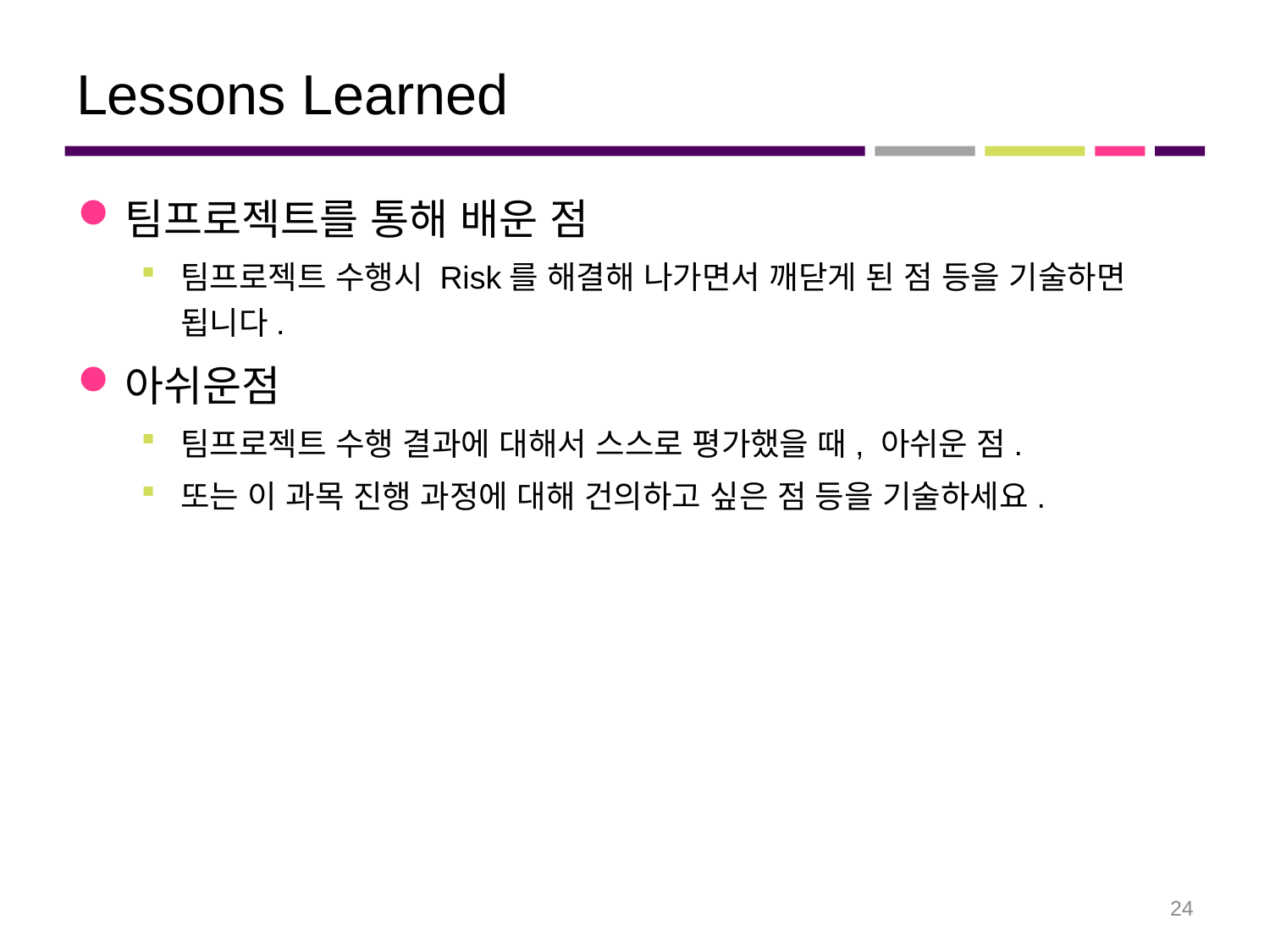

# Lessons Learned
팀프로젝트를 통해 배운 점
팀프로젝트 수행시 Risk를 해결해 나가면서 깨닫게 된 점 등을 기술하면 됩니다.
아쉬운점
팀프로젝트 수행 결과에 대해서 스스로 평가했을 때, 아쉬운 점.
또는 이 과목 진행 과정에 대해 건의하고 싶은 점 등을 기술하세요.
24